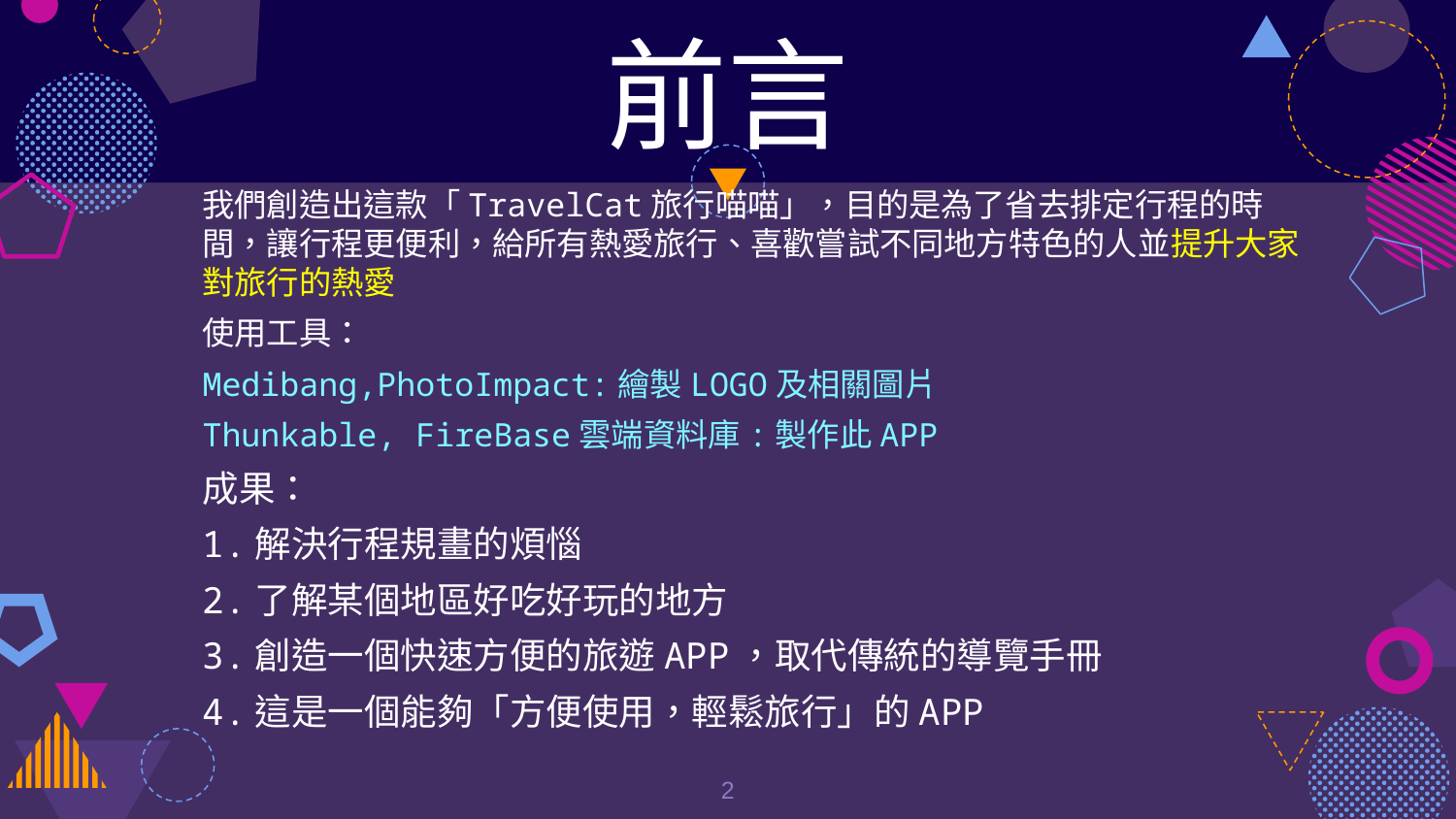

# 前言
我們創造出這款「TravelCat旅行喵喵」，目的是為了省去排定行程的時間，讓行程更便利，給所有熱愛旅行、喜歡嘗試不同地方特色的人並提升大家對旅行的熱愛
使用工具：
Medibang,PhotoImpact:繪製LOGO及相關圖片
Thunkable, FireBase雲端資料庫:製作此APP
成果：
1.解決行程規畫的煩惱
2.了解某個地區好吃好玩的地方
3.創造一個快速方便的旅遊APP，取代傳統的導覽手冊
4.這是一個能夠「方便使用，輕鬆旅行」的APP

2